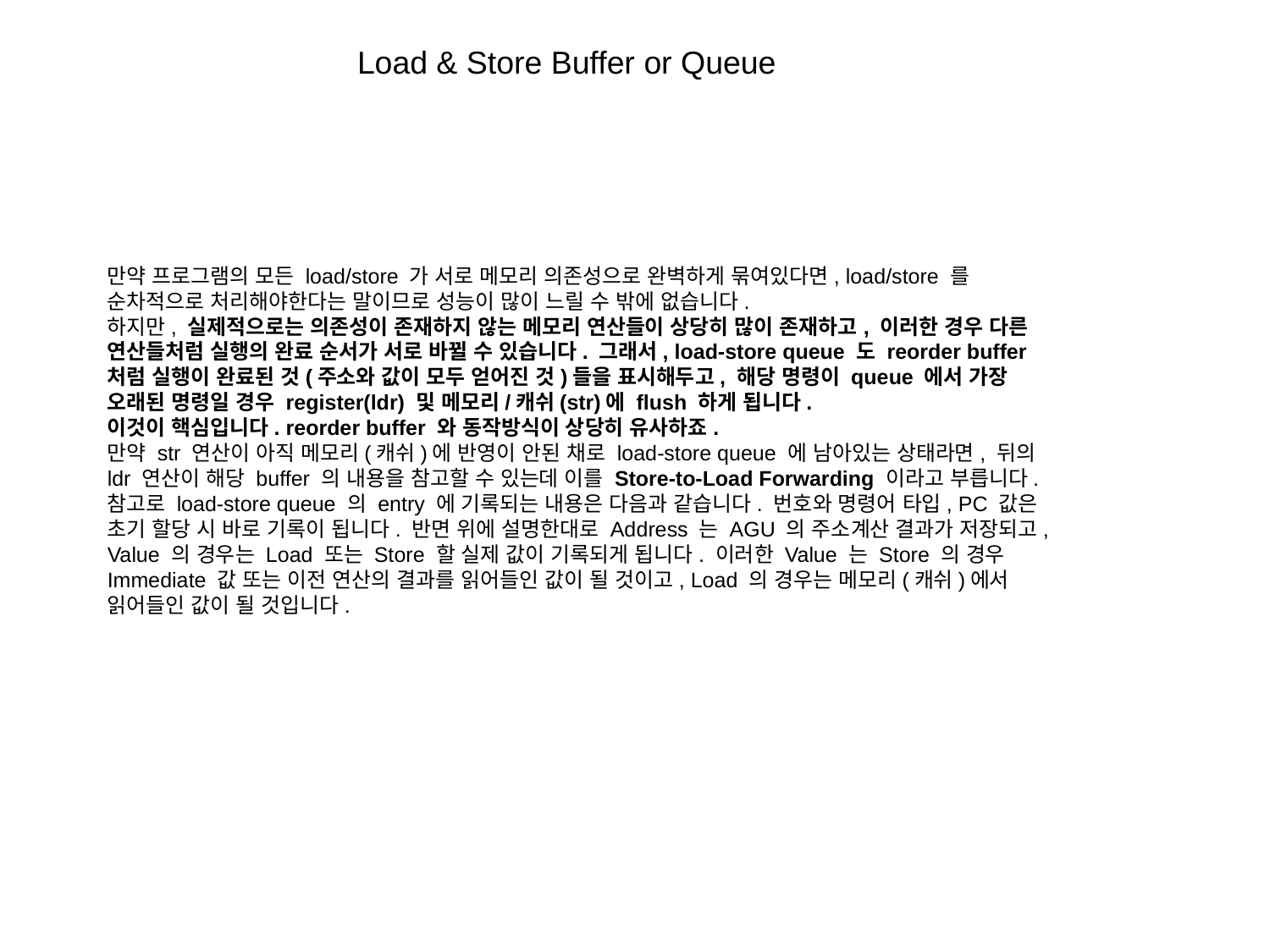

Load & Store Buffer or Queue
만약 프로그램의 모든 load/store 가 서로 메모리 의존성으로 완벽하게 묶여있다면, load/store 를 순차적으로 처리해야한다는 말이므로 성능이 많이 느릴 수 밖에 없습니다.
하지만, 실제적으로는 의존성이 존재하지 않는 메모리 연산들이 상당히 많이 존재하고, 이러한 경우 다른 연산들처럼 실행의 완료 순서가 서로 바뀔 수 있습니다. 그래서, load-store queue 도 reorder buffer 처럼 실행이 완료된 것(주소와 값이 모두 얻어진 것)들을 표시해두고, 해당 명령이 queue 에서 가장 오래된 명령일 경우 register(ldr) 및 메모리/캐쉬(str)에 flush 하게 됩니다.
이것이 핵심입니다. reorder buffer 와 동작방식이 상당히 유사하죠.
만약 str 연산이 아직 메모리(캐쉬)에 반영이 안된 채로 load-store queue 에 남아있는 상태라면, 뒤의 ldr 연산이 해당 buffer 의 내용을 참고할 수 있는데 이를 Store-to-Load Forwarding 이라고 부릅니다.
참고로 load-store queue 의 entry 에 기록되는 내용은 다음과 같습니다. 번호와 명령어 타입, PC 값은 초기 할당 시 바로 기록이 됩니다. 반면 위에 설명한대로 Address 는 AGU 의 주소계산 결과가 저장되고, Value 의 경우는 Load 또는 Store 할 실제 값이 기록되게 됩니다. 이러한 Value 는 Store 의 경우 Immediate 값 또는 이전 연산의 결과를 읽어들인 값이 될 것이고, Load 의 경우는 메모리(캐쉬)에서 읽어들인 값이 될 것입니다.